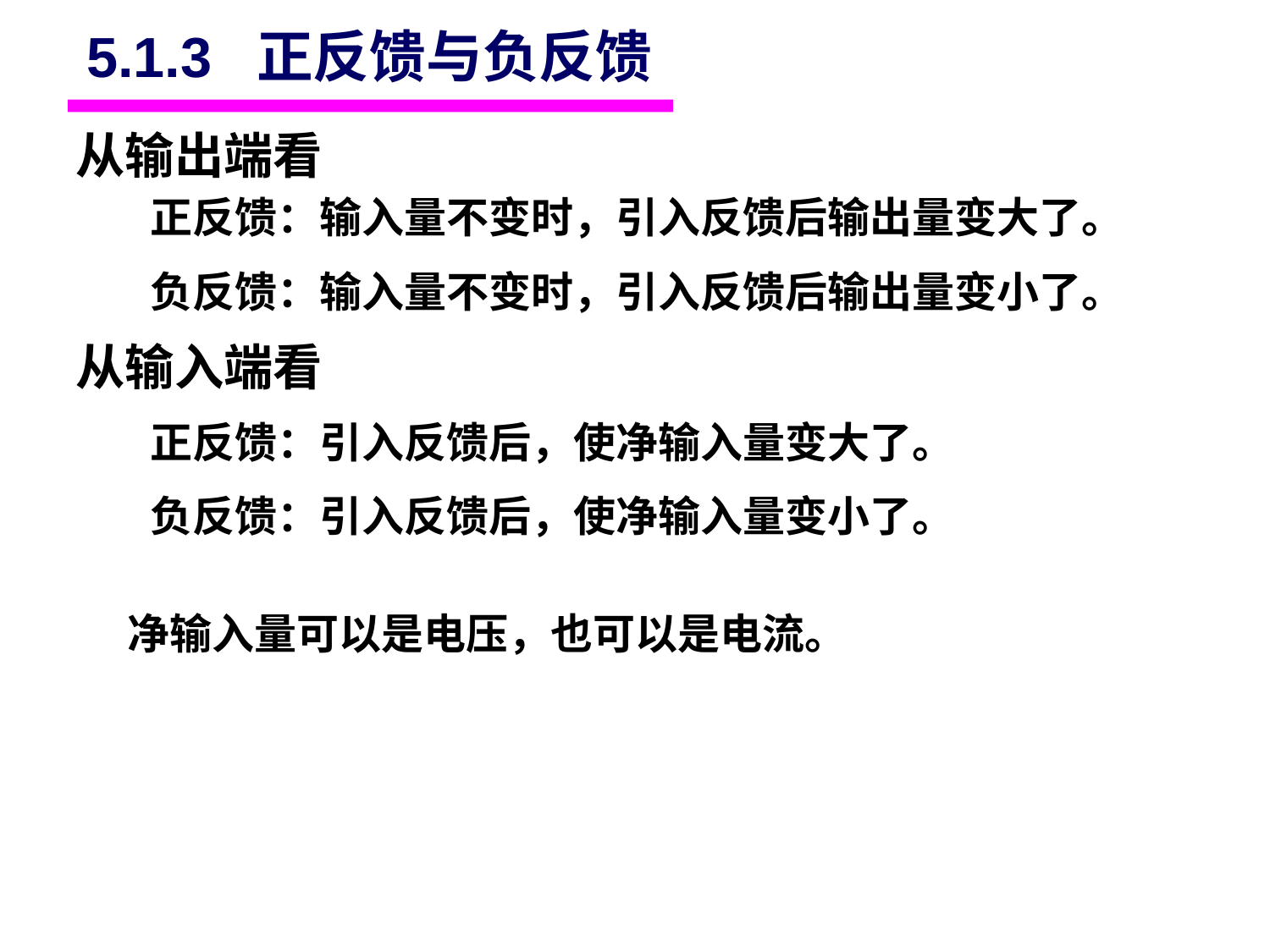

5.1.3  正反馈与负反馈

从输出端看
正反馈：输入量不变时，引入反馈后输出量变大了。
负反馈：输入量不变时，引入反馈后输出量变小了。
从输入端看
正反馈：引入反馈后，使净输入量变大了。
负反馈：引入反馈后，使净输入量变小了。
净输入量可以是电压，也可以是电流。